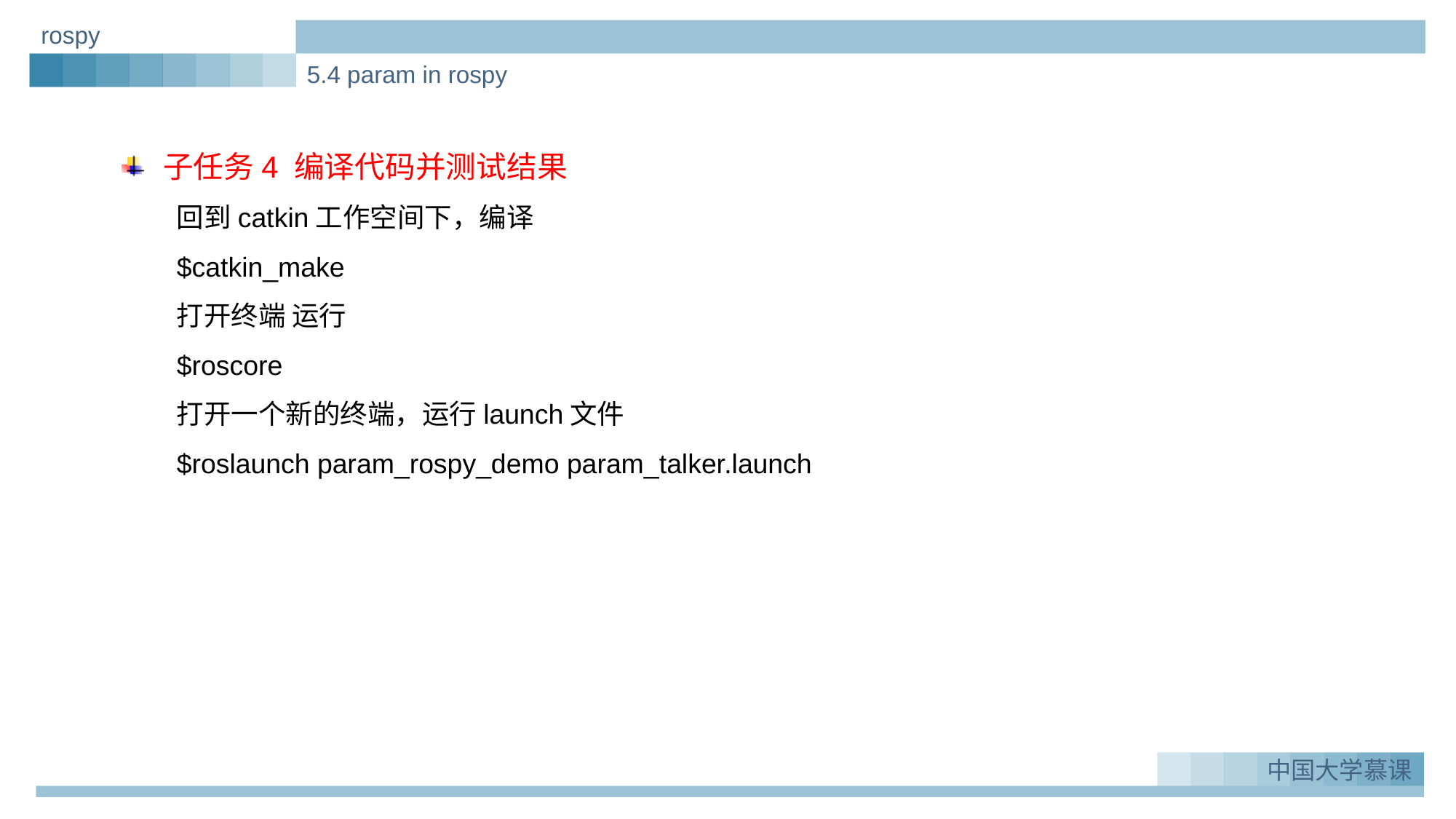

rospy
5.4 param in rospy
子任务4 编译代码并测试结果
回到catkin工作空间下，编译
$catkin_make
打开终端 运行
$roscore
打开一个新的终端，运行launch文件
$roslaunch param_rospy_demo param_talker.launch

实例一：Greeting_demo
1.
中国大学慕课